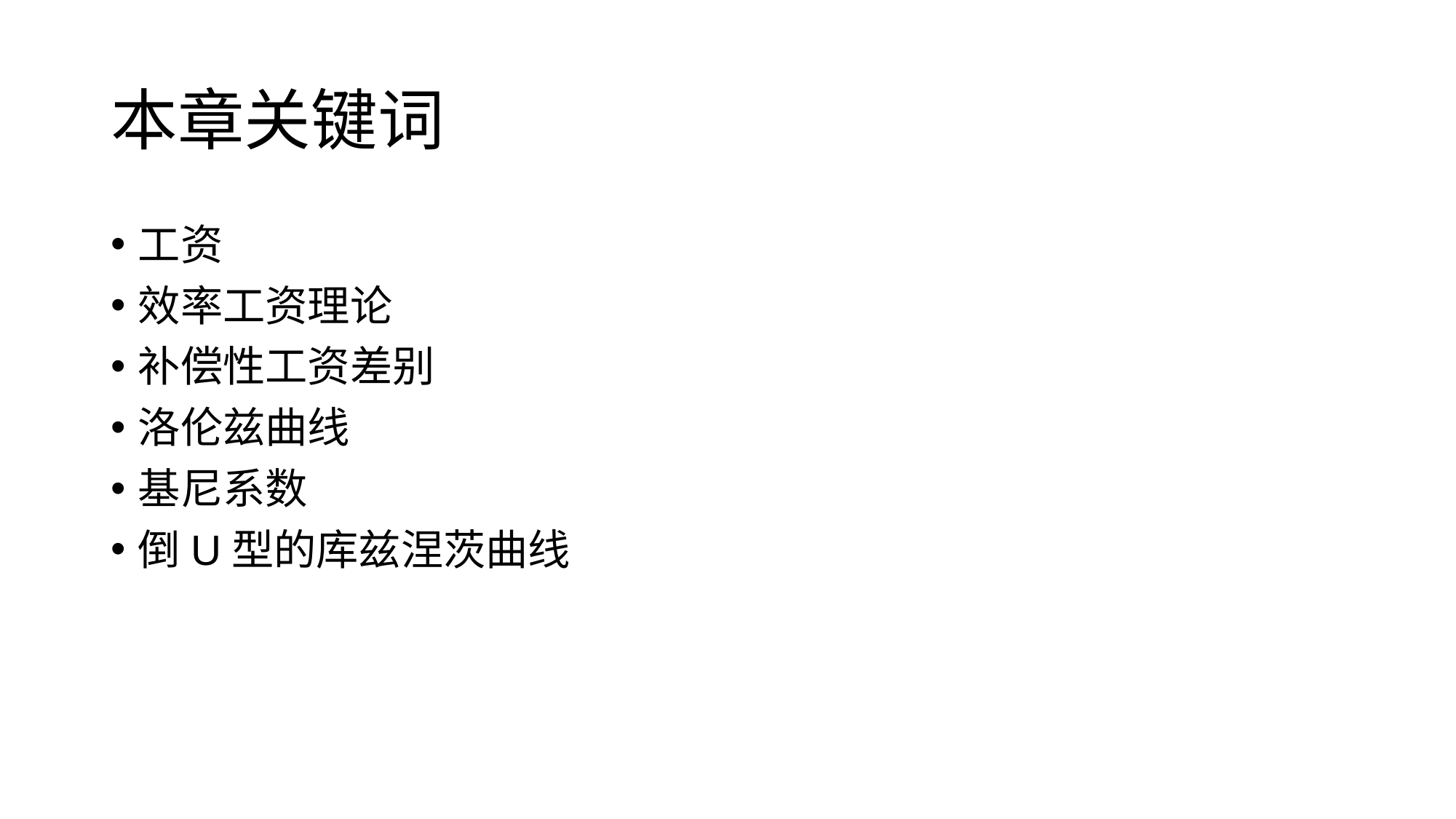

# 本章关键词
工资
效率工资理论
补偿性工资差别
洛伦兹曲线
基尼系数
倒U型的库兹涅茨曲线